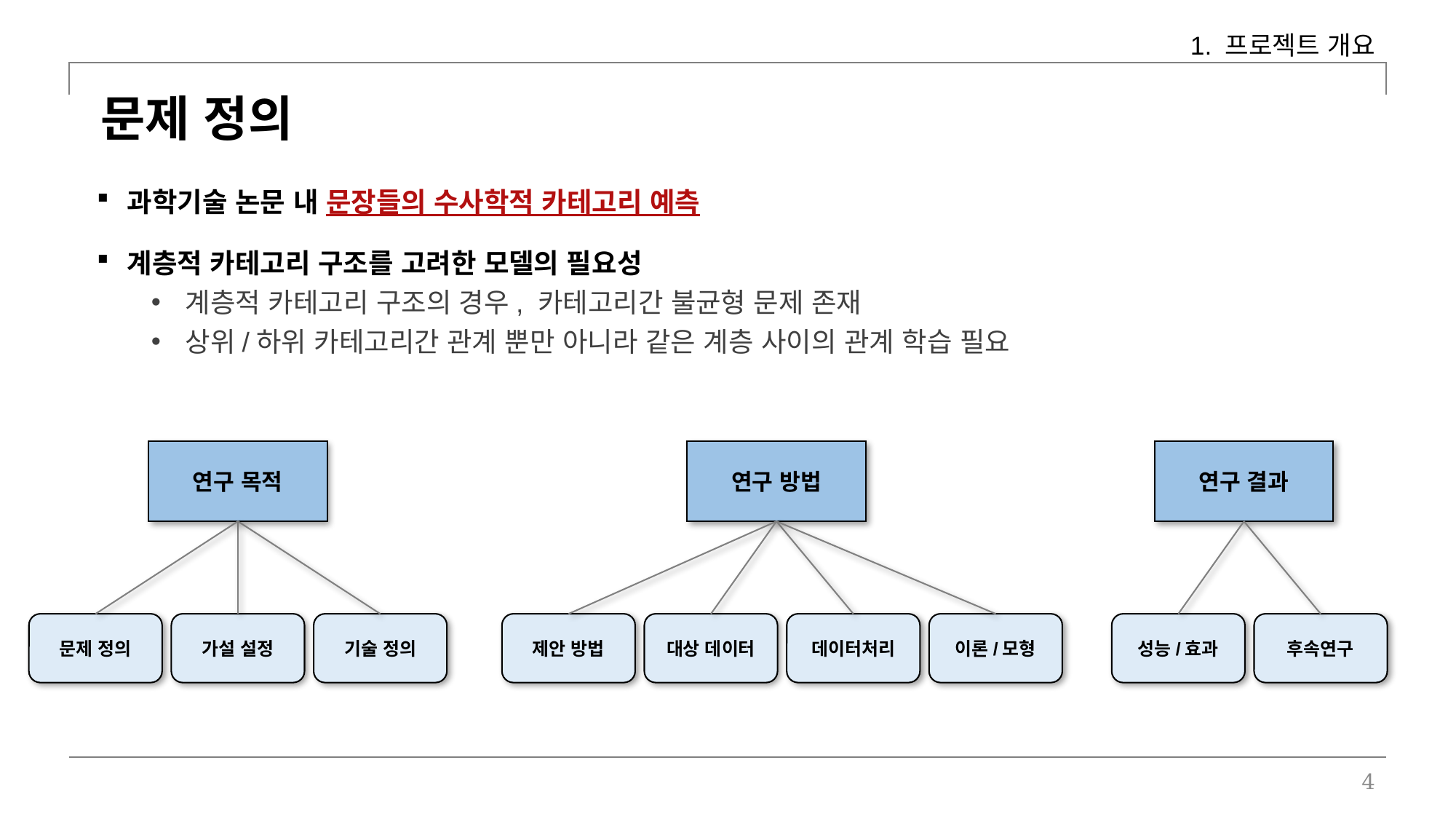

1. 프로젝트 개요
문제 정의
과학기술 논문 내 문장들의 수사학적 카테고리 예측
계층적 카테고리 구조를 고려한 모델의 필요성
계층적 카테고리 구조의 경우, 카테고리간 불균형 문제 존재
상위/하위 카테고리간 관계 뿐만 아니라 같은 계층 사이의 관계 학습 필요
연구 목적
연구 방법
연구 결과
문제 정의
가설 설정
기술 정의
제안 방법
대상 데이터
데이터처리
이론/모형
성능/효과
후속연구
4